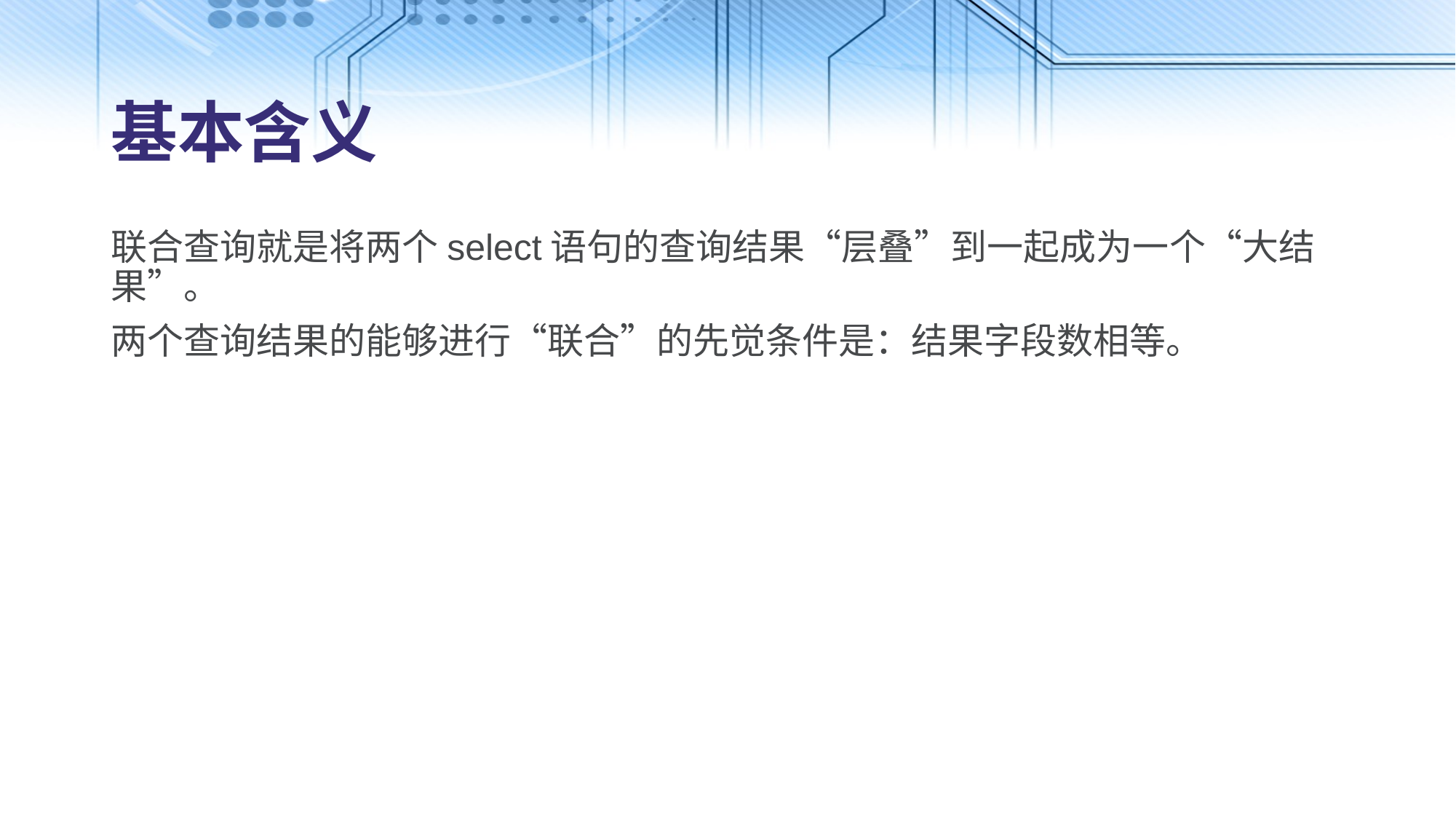

# 基本含义
联合查询就是将两个select语句的查询结果“层叠”到一起成为一个“大结果”。
两个查询结果的能够进行“联合”的先觉条件是：结果字段数相等。